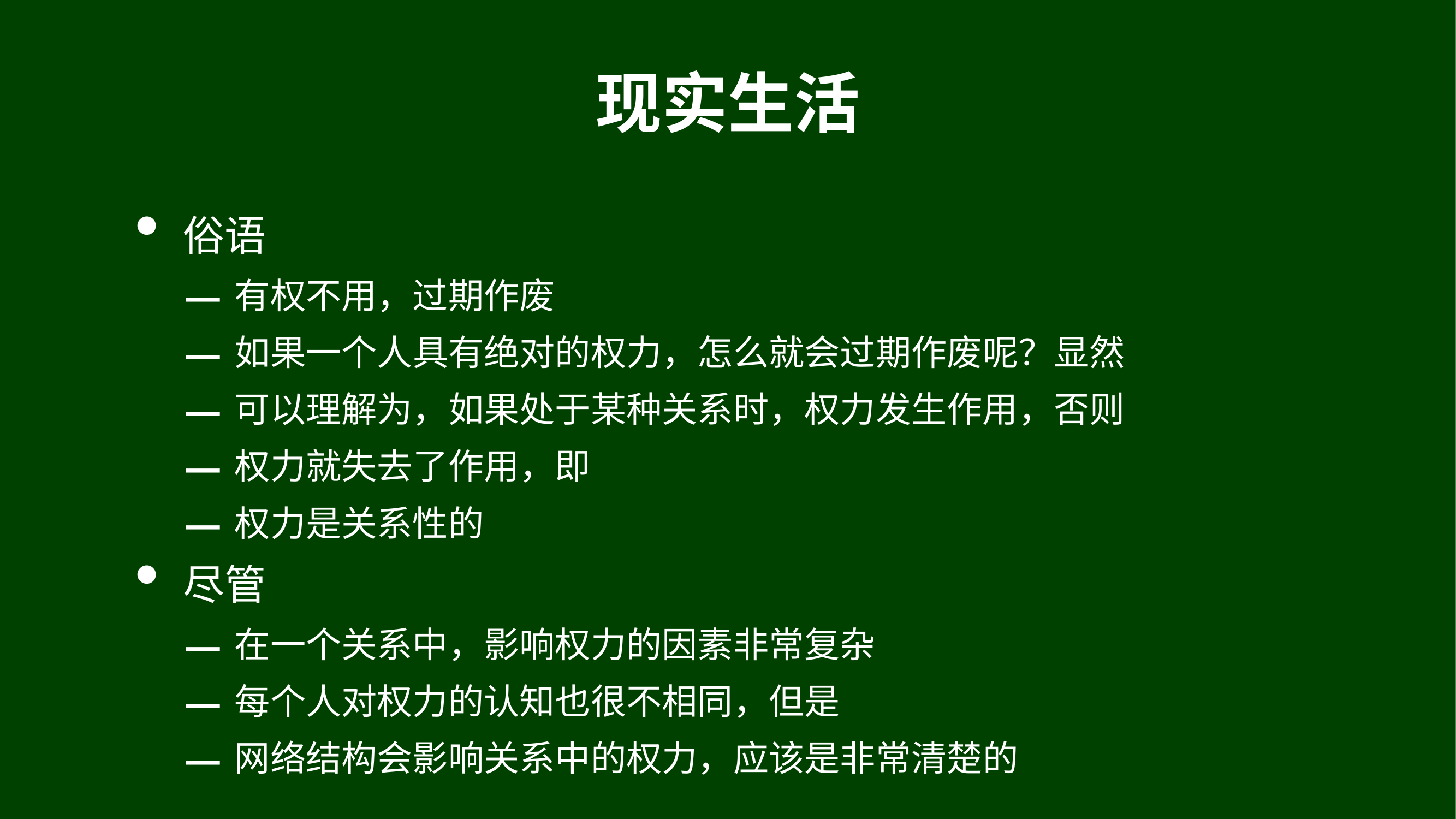

# 现实生活
俗语
有权不用，过期作废
如果一个人具有绝对的权力，怎么就会过期作废呢？显然
可以理解为，如果处于某种关系时，权力发生作用，否则
权力就失去了作用，即
权力是关系性的
尽管
在一个关系中，影响权力的因素非常复杂
每个人对权力的认知也很不相同，但是
网络结构会影响关系中的权力，应该是非常清楚的